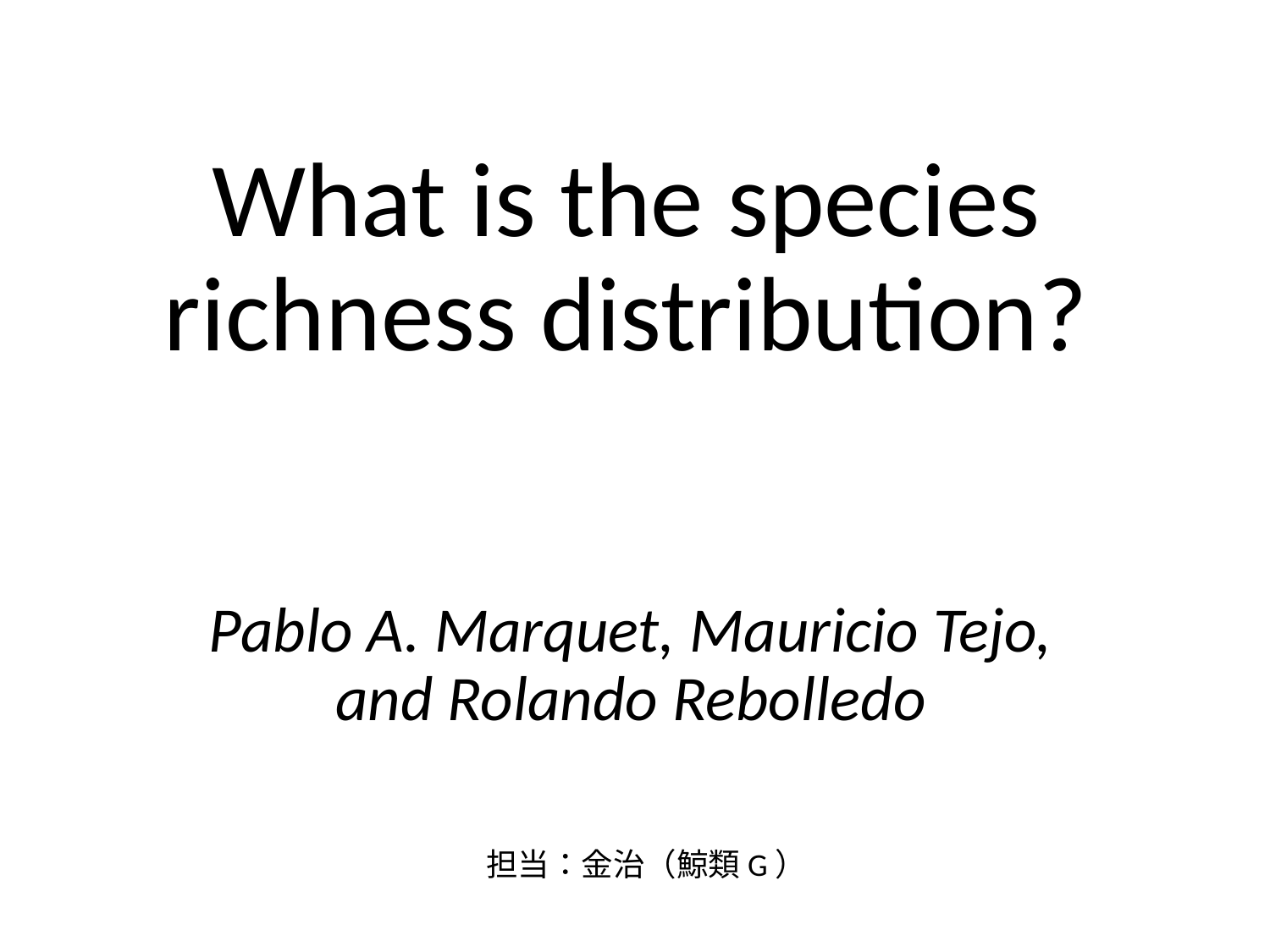

# What is the species richness distribution?
Pablo A. Marquet, Mauricio Tejo, and Rolando Rebolledo
担当：金治（鯨類G）